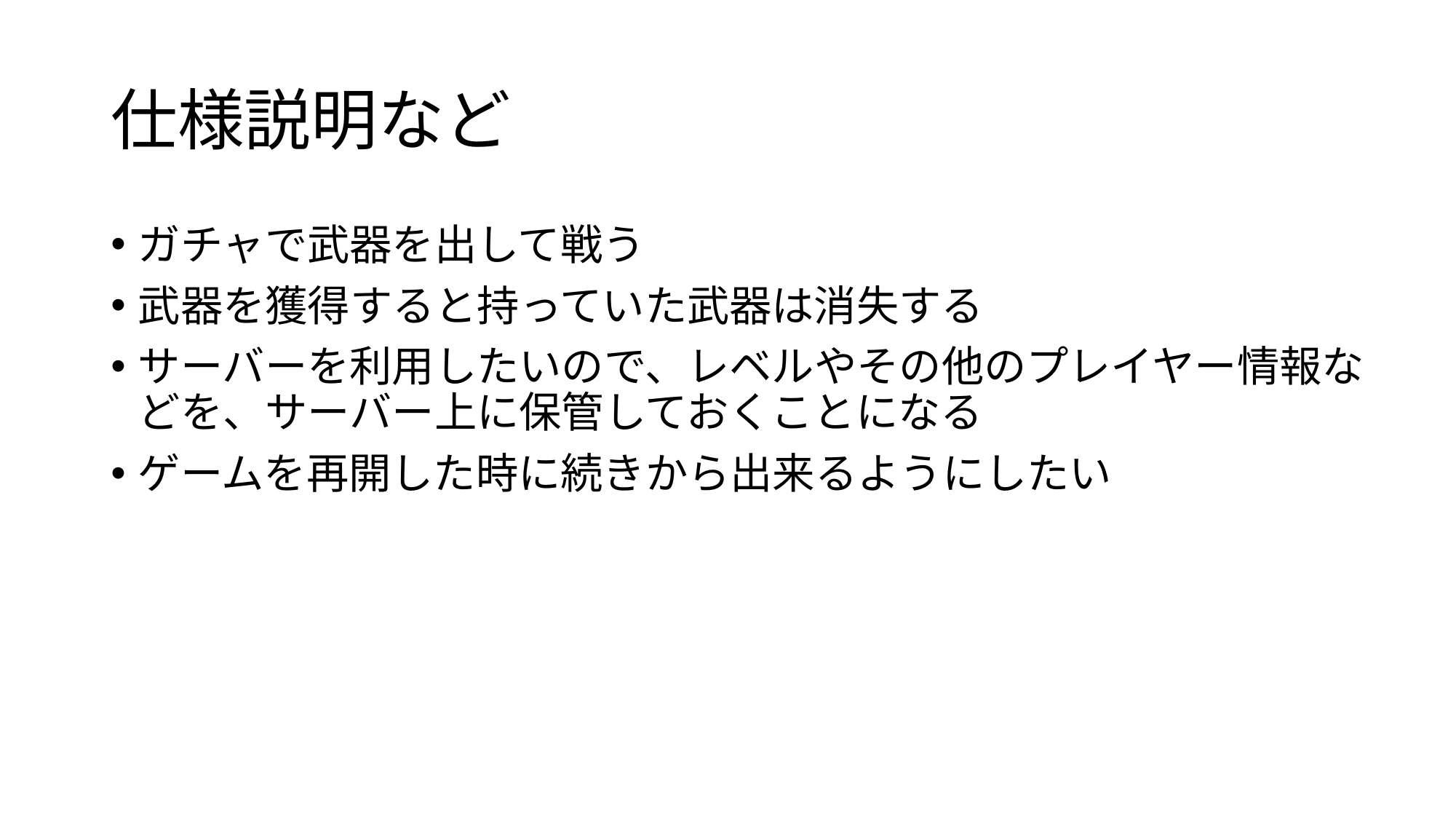

# 仕様説明など
ガチャで武器を出して戦う
武器を獲得すると持っていた武器は消失する
サーバーを利用したいので、レベルやその他のプレイヤー情報などを、サーバー上に保管しておくことになる
ゲームを再開した時に続きから出来るようにしたい